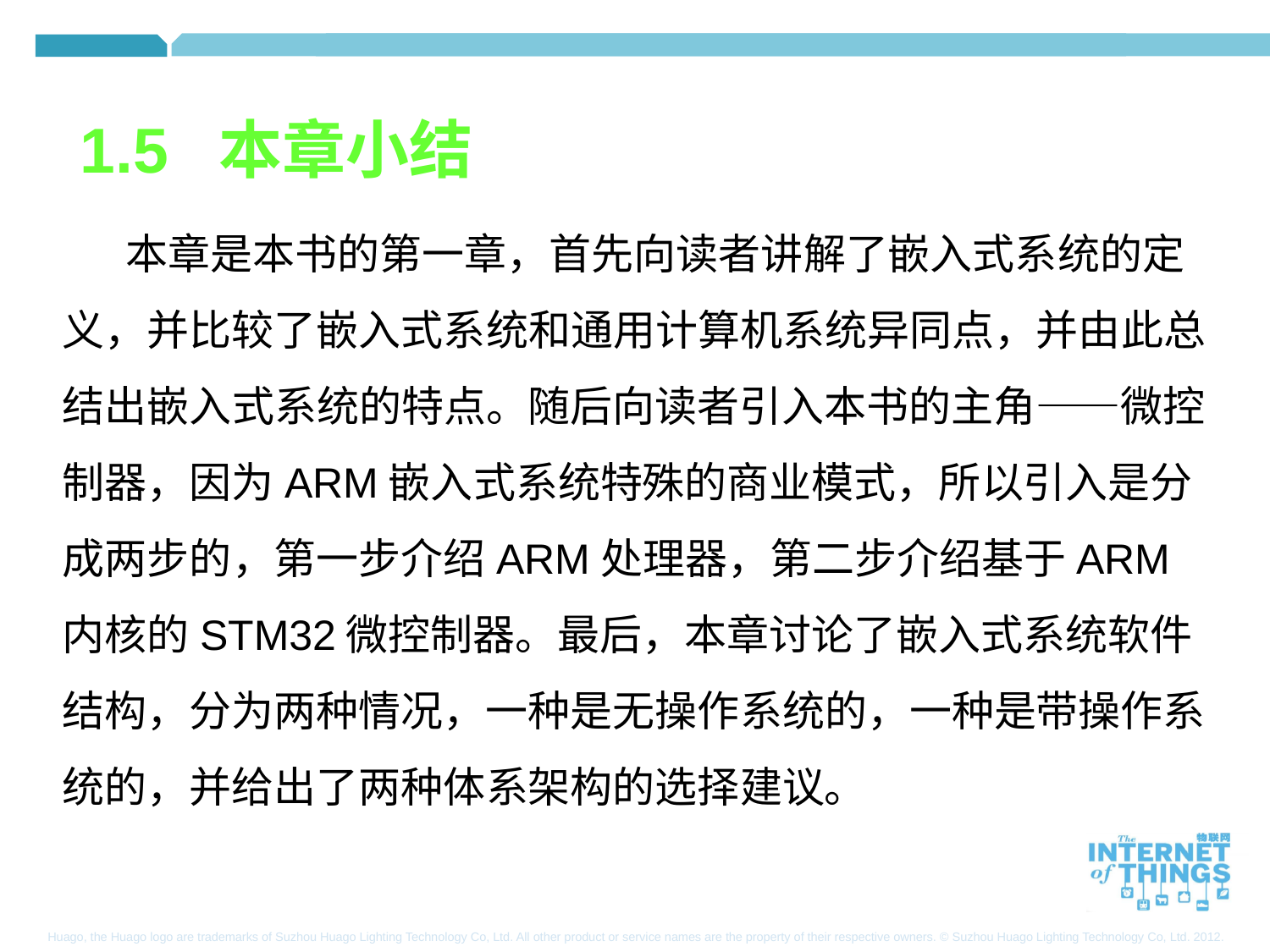

1.5  本章小结
本章是本书的第一章，首先向读者讲解了嵌入式系统的定义，并比较了嵌入式系统和通用计算机系统异同点，并由此总结出嵌入式系统的特点。随后向读者引入本书的主角——微控制器，因为ARM嵌入式系统特殊的商业模式，所以引入是分成两步的，第一步介绍ARM处理器，第二步介绍基于ARM内核的STM32微控制器。最后，本章讨论了嵌入式系统软件结构，分为两种情况，一种是无操作系统的，一种是带操作系统的，并给出了两种体系架构的选择建议。